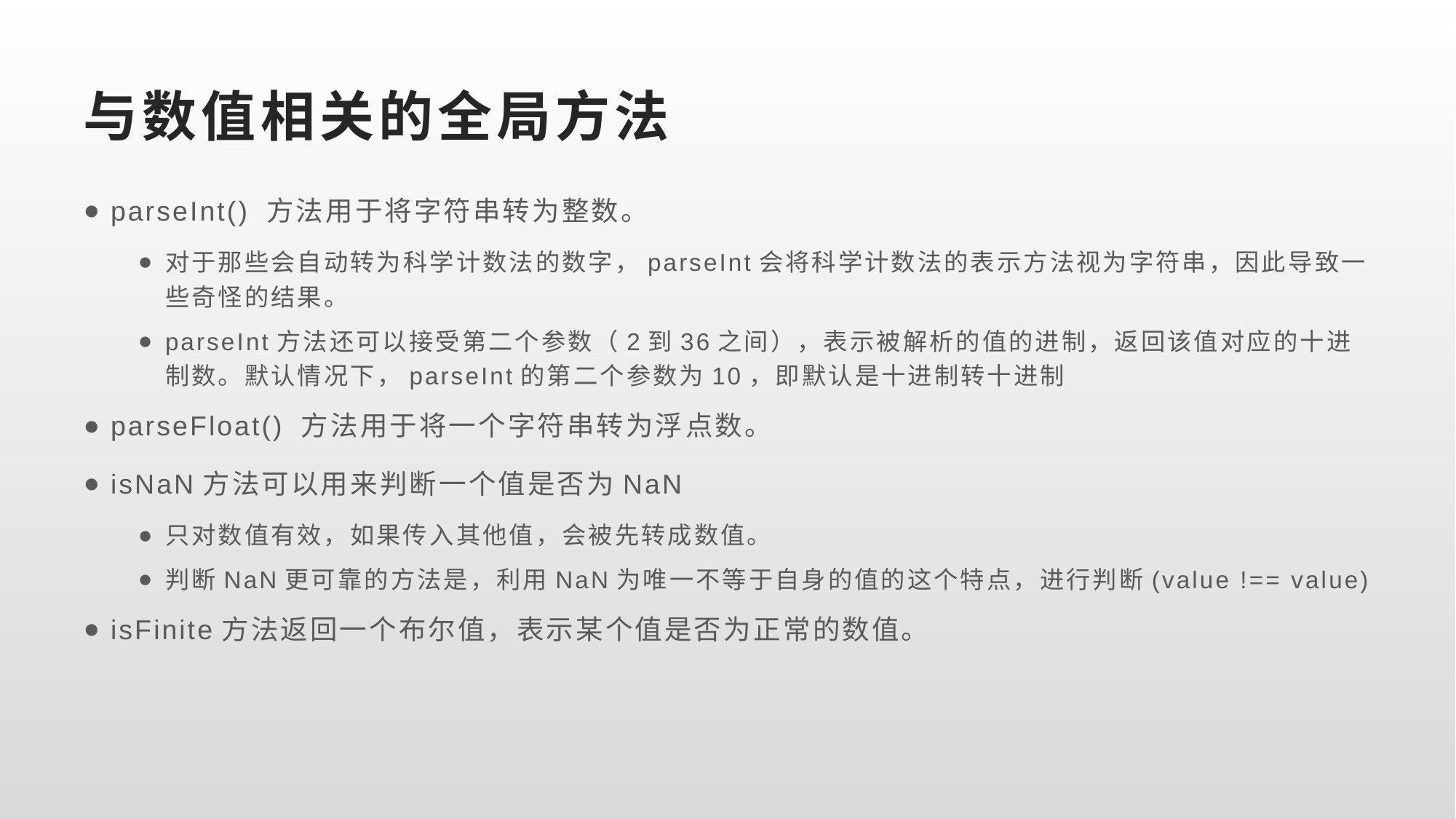

# 与数值相关的全局方法
parseInt() 方法用于将字符串转为整数。
对于那些会自动转为科学计数法的数字，parseInt会将科学计数法的表示方法视为字符串，因此导致一些奇怪的结果。
parseInt方法还可以接受第二个参数（2到36之间），表示被解析的值的进制，返回该值对应的十进制数。默认情况下，parseInt的第二个参数为10，即默认是十进制转十进制
parseFloat() 方法用于将一个字符串转为浮点数。
isNaN方法可以用来判断一个值是否为NaN
只对数值有效，如果传入其他值，会被先转成数值。
判断NaN更可靠的方法是，利用NaN为唯一不等于自身的值的这个特点，进行判断(value !== value)
isFinite方法返回一个布尔值，表示某个值是否为正常的数值。